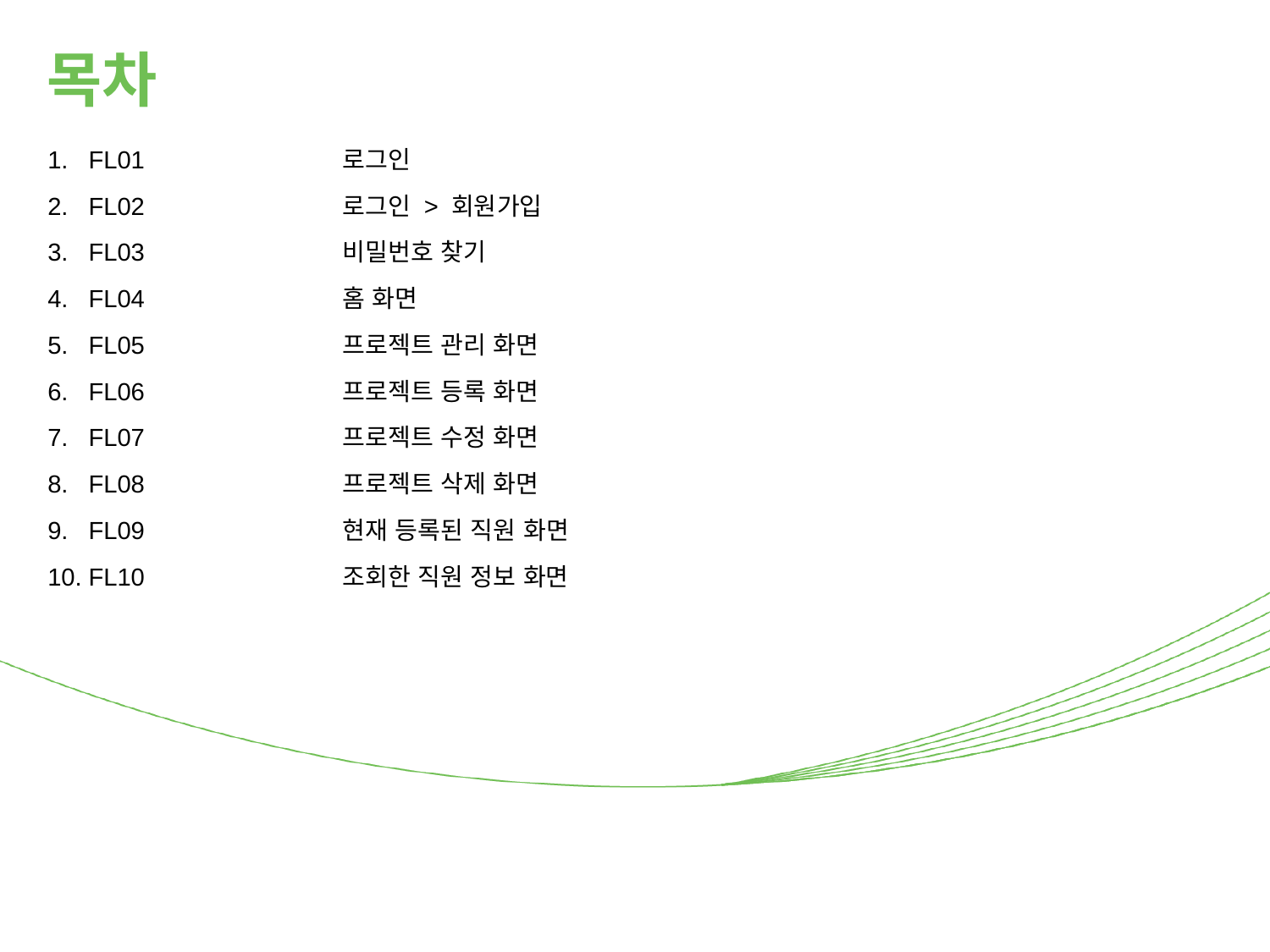

FL01		로그인
FL02		로그인 > 회원가입
FL03		비밀번호 찾기
FL04		홈 화면
FL05		프로젝트 관리 화면
FL06		프로젝트 등록 화면
FL07		프로젝트 수정 화면
FL08		프로젝트 삭제 화면
FL09		현재 등록된 직원 화면
FL10		조회한 직원 정보 화면